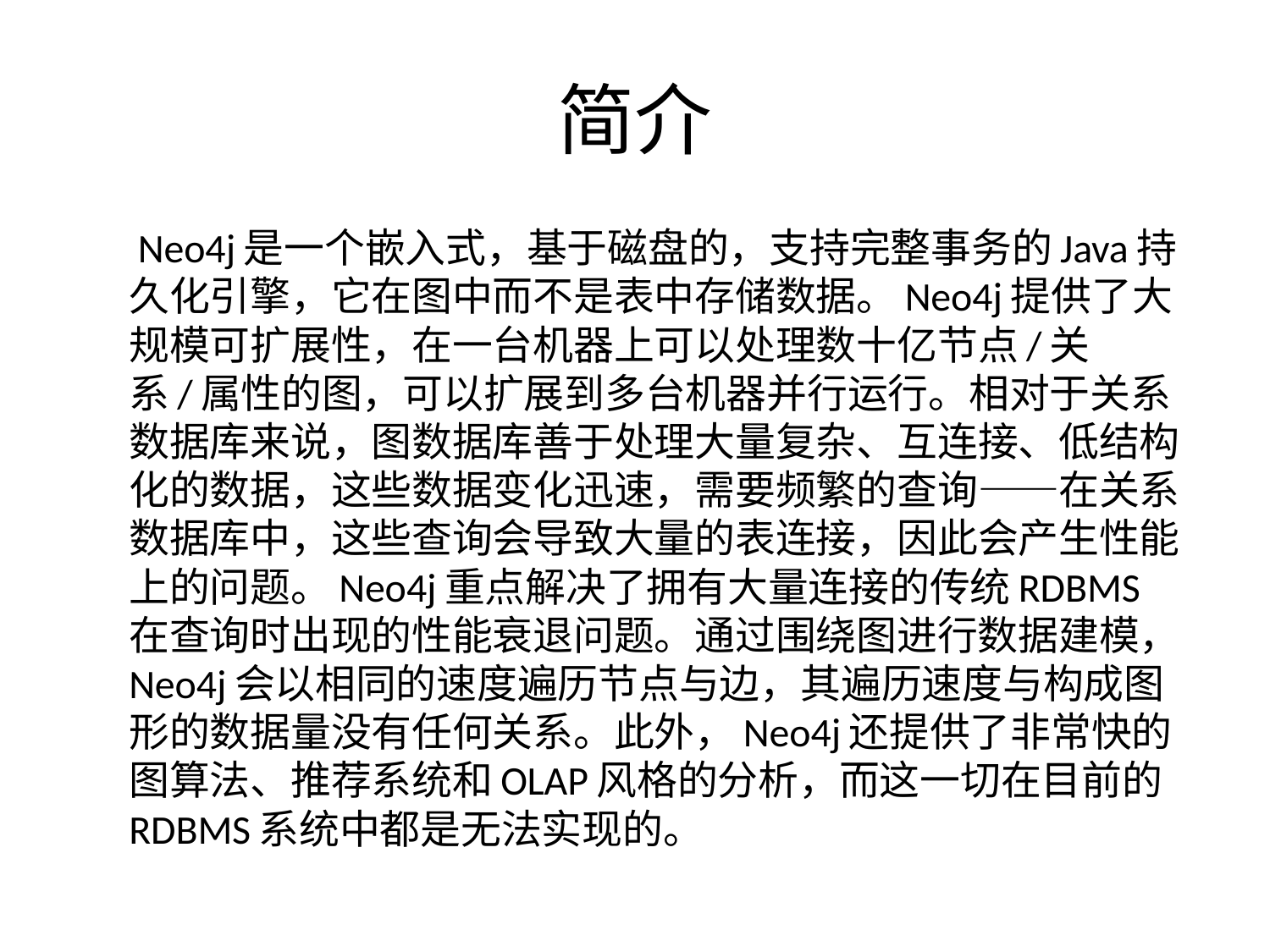

# 简介
	 Neo4j是一个嵌入式，基于磁盘的，支持完整事务的Java持久化引擎，它在图中而不是表中存储数据。Neo4j提供了大规模可扩展性，在一台机器上可以处理数十亿节点/关系/属性的图，可以扩展到多台机器并行运行。相对于关系数据库来说，图数据库善于处理大量复杂、互连接、低结构化的数据，这些数据变化迅速，需要频繁的查询——在关系数据库中，这些查询会导致大量的表连接，因此会产生性能上的问题。Neo4j重点解决了拥有大量连接的传统RDBMS在查询时出现的性能衰退问题。通过围绕图进行数据建模，Neo4j会以相同的速度遍历节点与边，其遍历速度与构成图形的数据量没有任何关系。此外，Neo4j还提供了非常快的图算法、推荐系统和OLAP风格的分析，而这一切在目前的RDBMS系统中都是无法实现的。